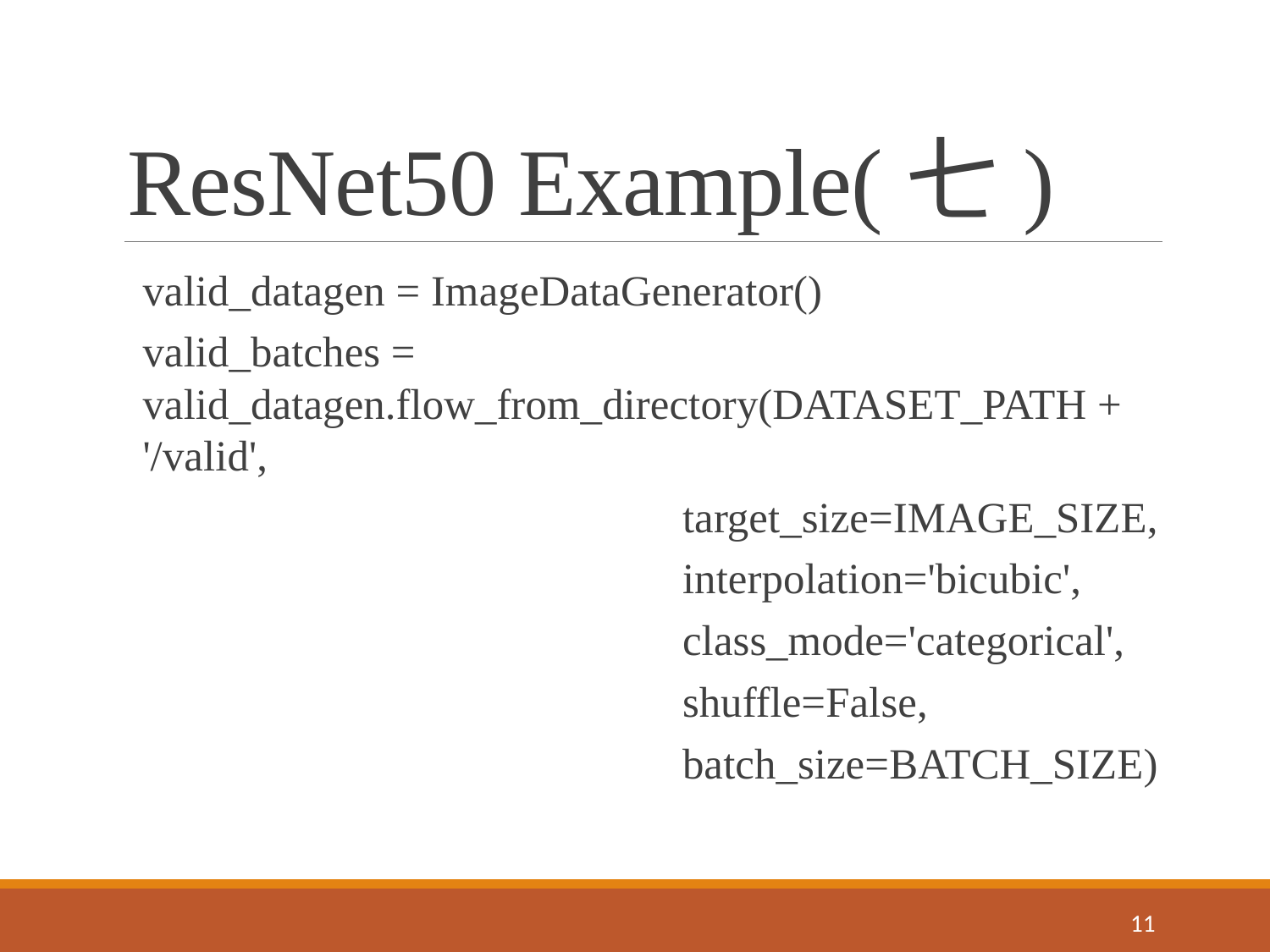

# ResNet50 Example(七)
valid_datagen = ImageDataGenerator()
valid_batches = valid_datagen.flow_from_directory(DATASET_PATH + '/valid',
                                                  target_size=IMAGE_SIZE,
                                                  interpolation='bicubic',
                                                  class_mode='categorical',
                                                  shuffle=False,
                                                  batch_size=BATCH_SIZE)
11